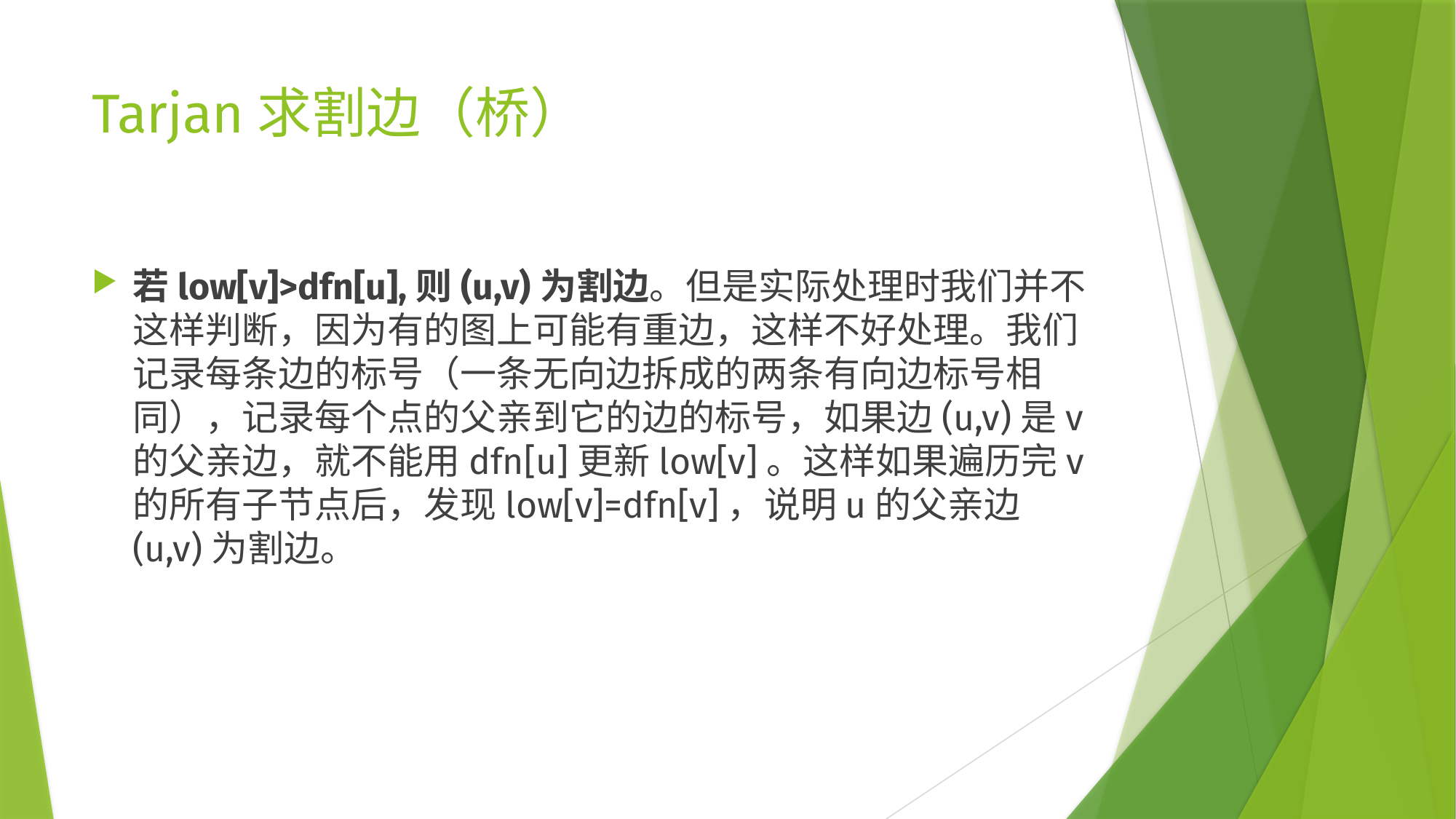

# Tarjan求割边（桥）
若low[v]>dfn[u],则(u,v)为割边。但是实际处理时我们并不这样判断，因为有的图上可能有重边，这样不好处理。我们记录每条边的标号（一条无向边拆成的两条有向边标号相同），记录每个点的父亲到它的边的标号，如果边(u,v)是v的父亲边，就不能用dfn[u]更新low[v]。这样如果遍历完v的所有子节点后，发现low[v]=dfn[v]，说明u的父亲边(u,v)为割边。